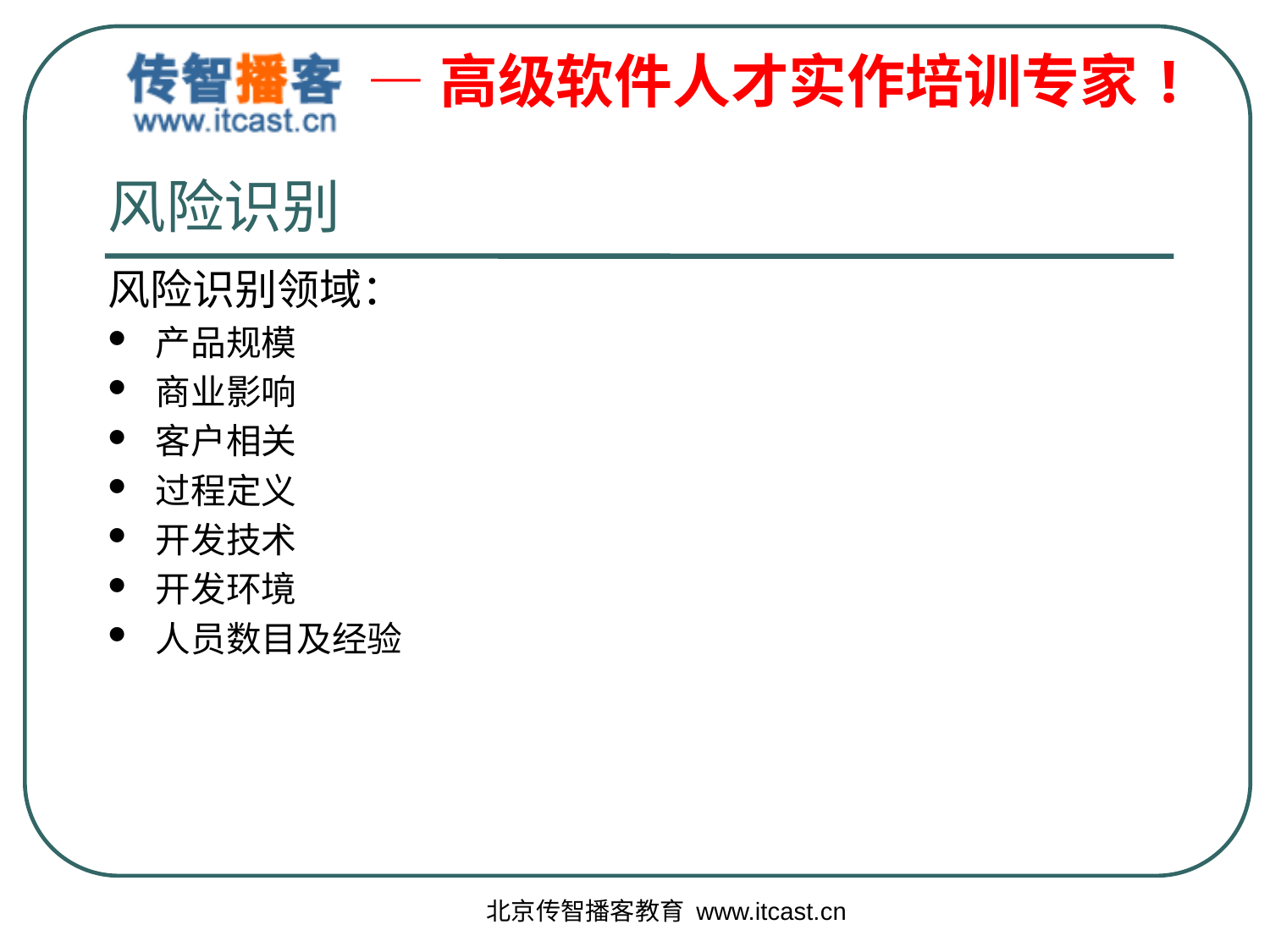

# 风险识别
风险识别领域：
产品规模
商业影响
客户相关
过程定义
开发技术
开发环境
人员数目及经验

北京传智播客教育 www.itcast.cn